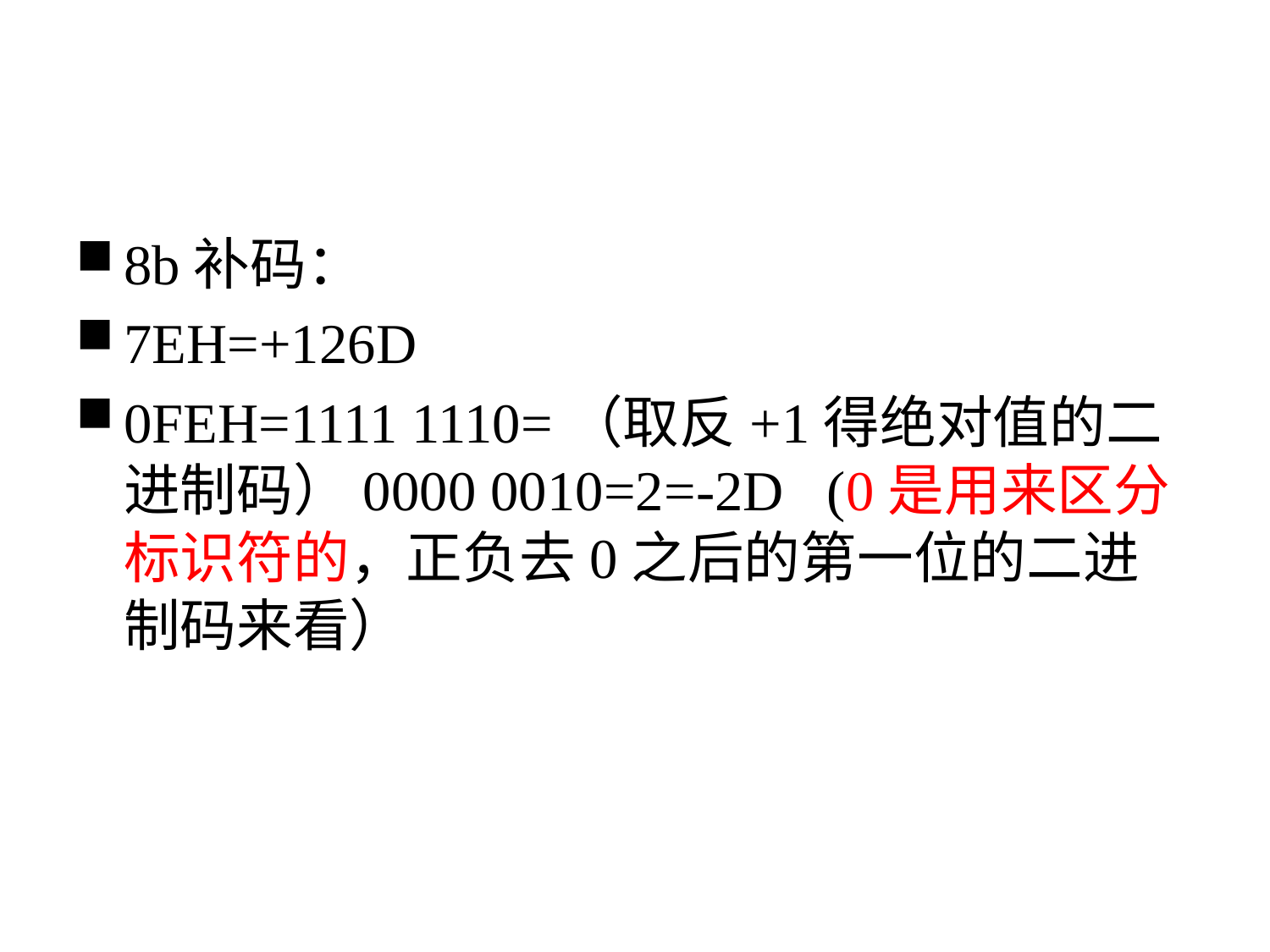

#
8b补码：
7EH=+126D
0FEH=1111 1110=（取反+1得绝对值的二进制码）0000 0010=2=-2D   (0是用来区分标识符的，正负去0之后的第一位的二进制码来看）